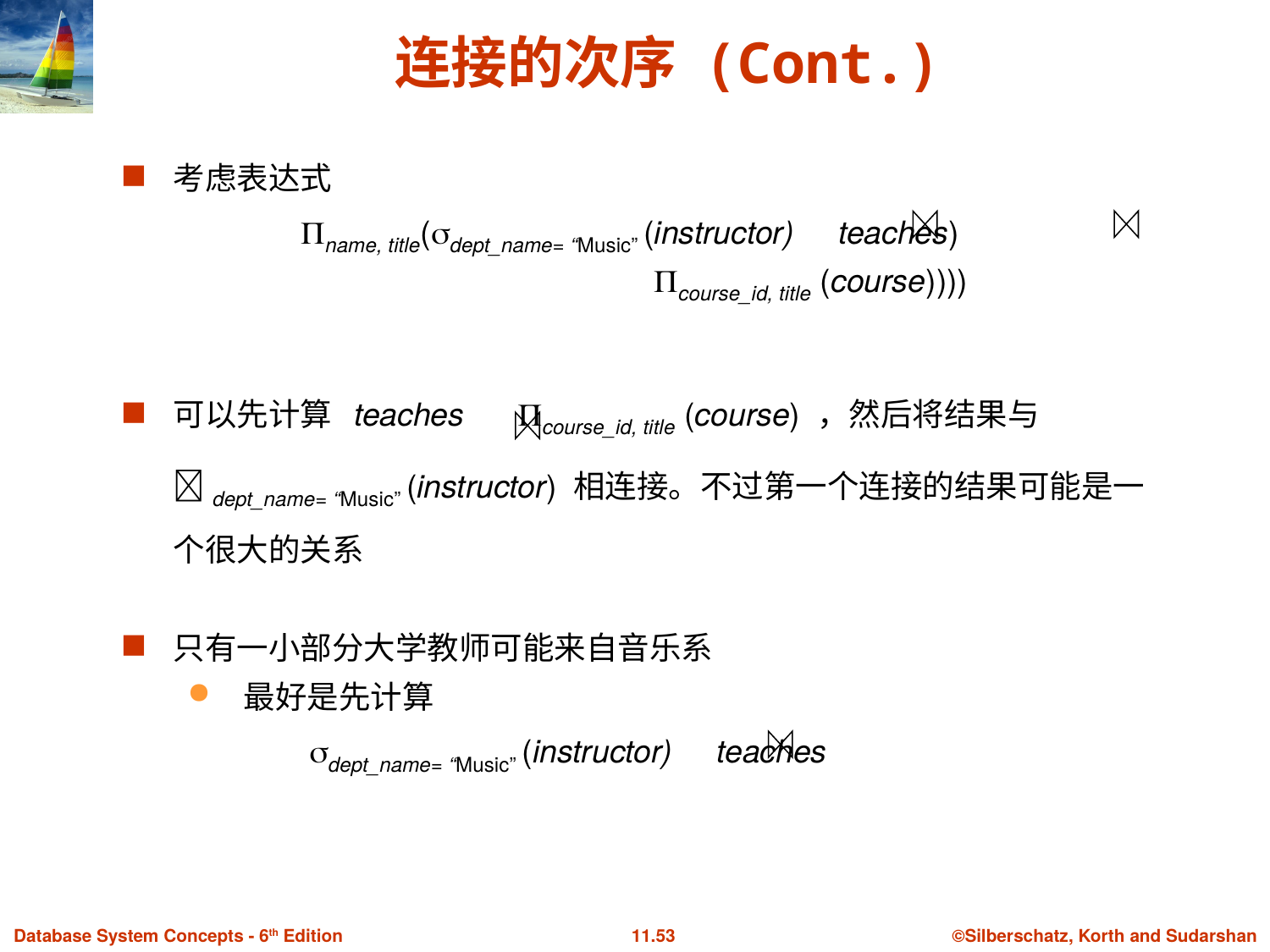

# 连接的次序 (Cont.)
考虑表达式
		Πname, title(σdept_name= “Music” (instructor)     teaches)
                                                      Πcourse_id, title (course))))

可以先计算  teaches      Πcourse_id, title (course) ，然后将结果与σdept_name= “Music” (instructor) 相连接。不过第一个连接的结果可能是一个很大的关系

只有一小部分大学教师可能来自音乐系
 最好是先计算
		 σdept_name= “Music” (instructor)     teaches